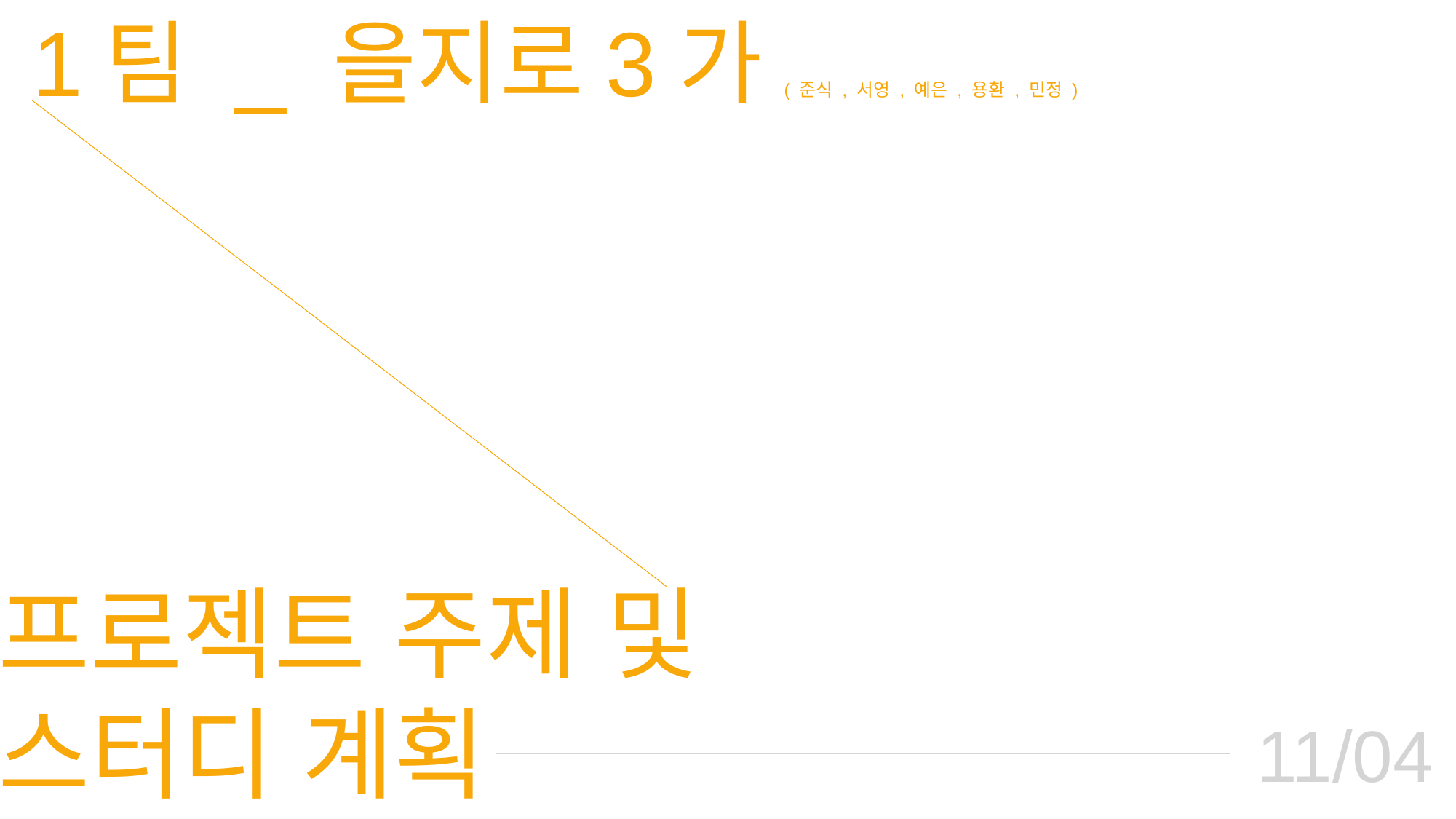

웹 1팀 _ 을지로3가( 준식 , 서영 , 예은 , 용환 , 민정 )
프로젝트 주제 및
스터디 계획
11/04